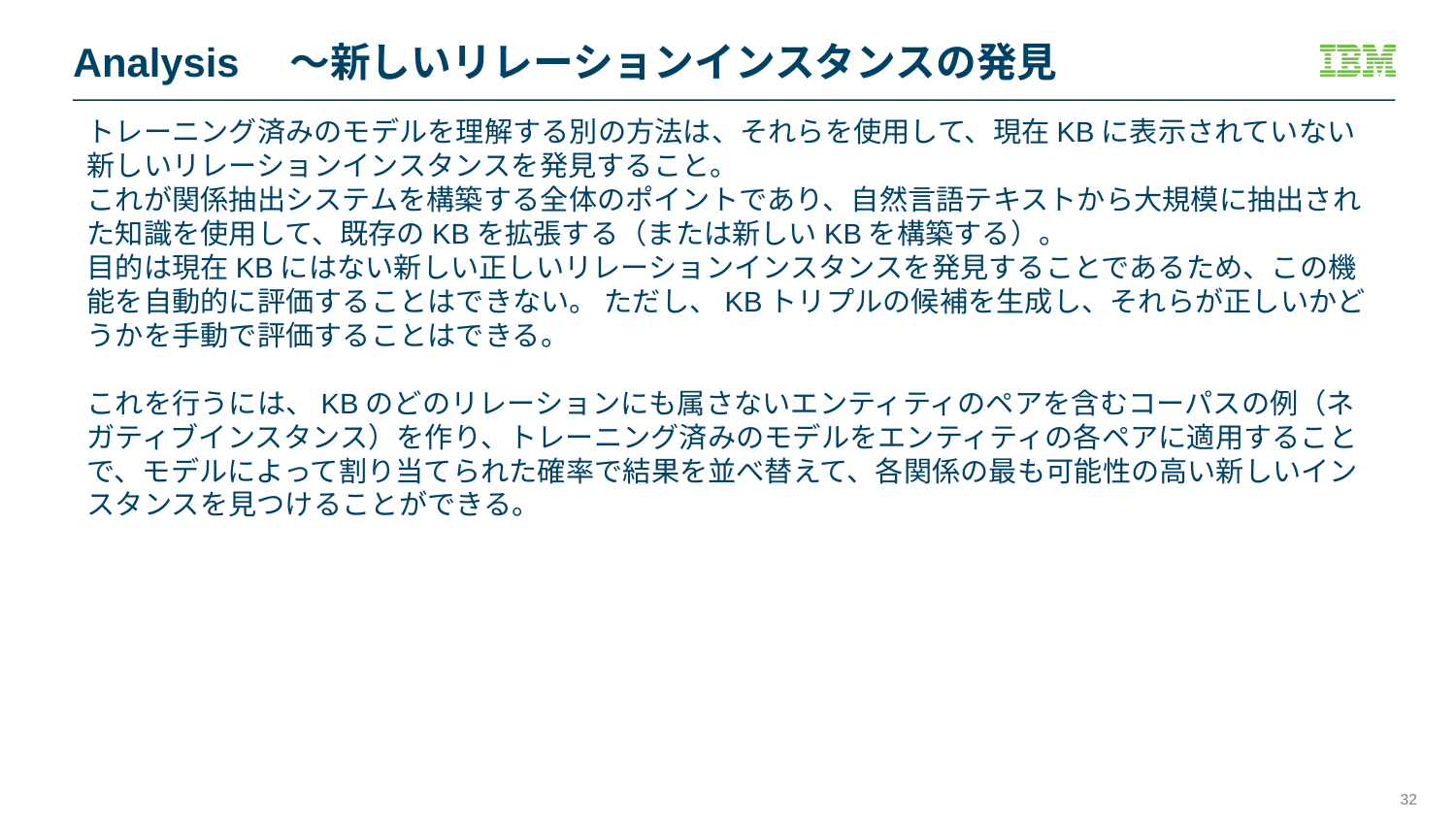

# Analysis　～新しいリレーションインスタンスの発見
トレーニング済みのモデルを理解する別の方法は、それらを使用して、現在KBに表示されていない新しいリレーションインスタンスを発見すること。
これが関係抽出システムを構築する全体のポイントであり、自然言語テキストから大規模に抽出された知識を使用して、既存のKBを拡張する（または新しいKBを構築する）。
目的は現在KBにはない新しい正しいリレーションインスタンスを発見することであるため、この機能を自動的に評価することはできない。 ただし、KBトリプルの候補を生成し、それらが正しいかどうかを手動で評価することはできる。
これを行うには、KBのどのリレーションにも属さないエンティティのペアを含むコーパスの例（ネガティブインスタンス）を作り、トレーニング済みのモデルをエンティティの各ペアに適用することで、モデルによって割り当てられた確率で結果を並べ替えて、各関係の最も可能性の高い新しいインスタンスを見つけることができる。
32